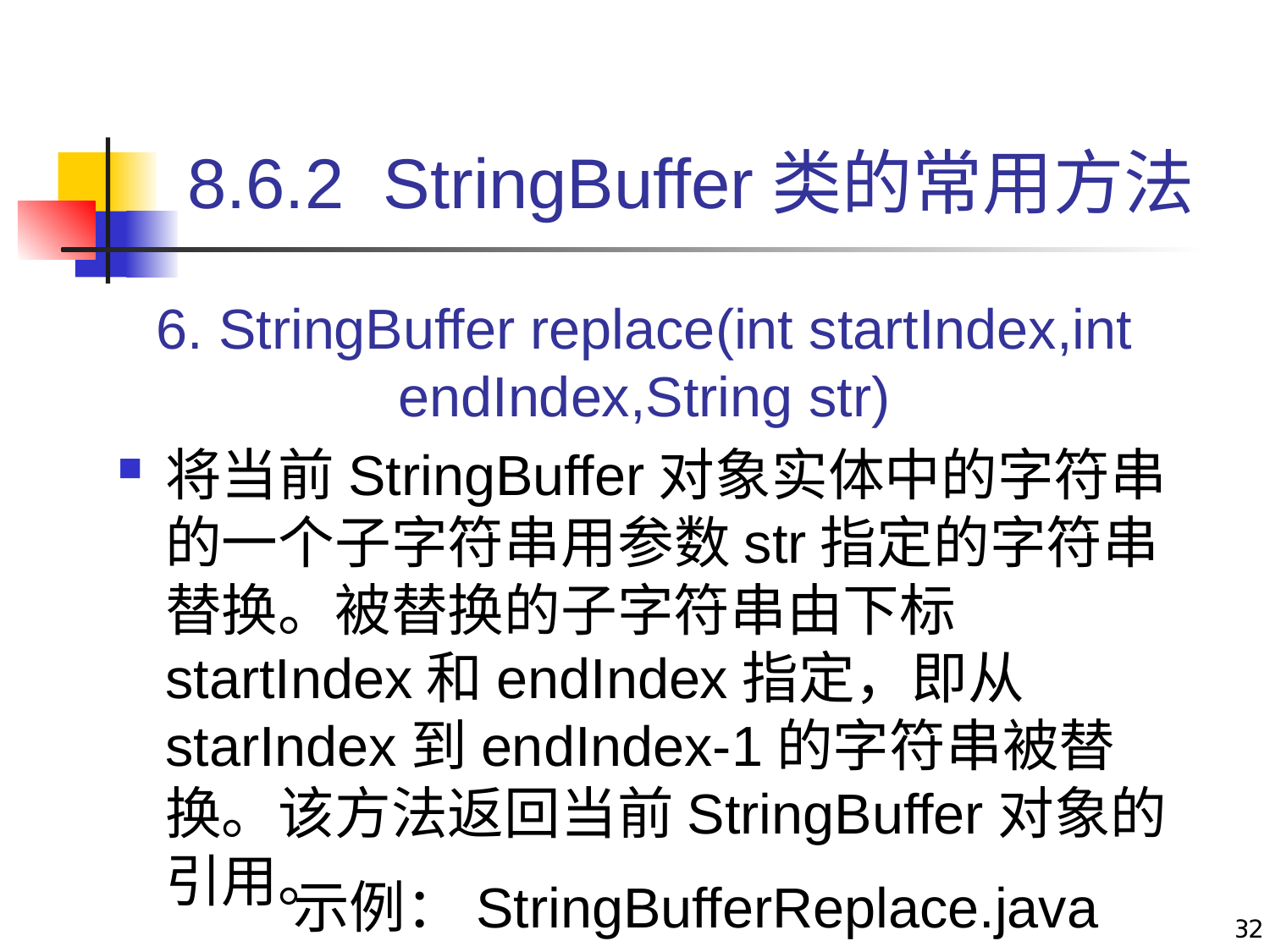

8.6.2  StringBuffer类的常用方法
6. StringBuffer replace(int startIndex,int endIndex,String str)
将当前StringBuffer对象实体中的字符串的一个子字符串用参数str指定的字符串替换。被替换的子字符串由下标startIndex和endIndex指定，即从starIndex到endIndex-1的字符串被替换。该方法返回当前StringBuffer对象的引用。
示例：StringBufferReplace.java
32